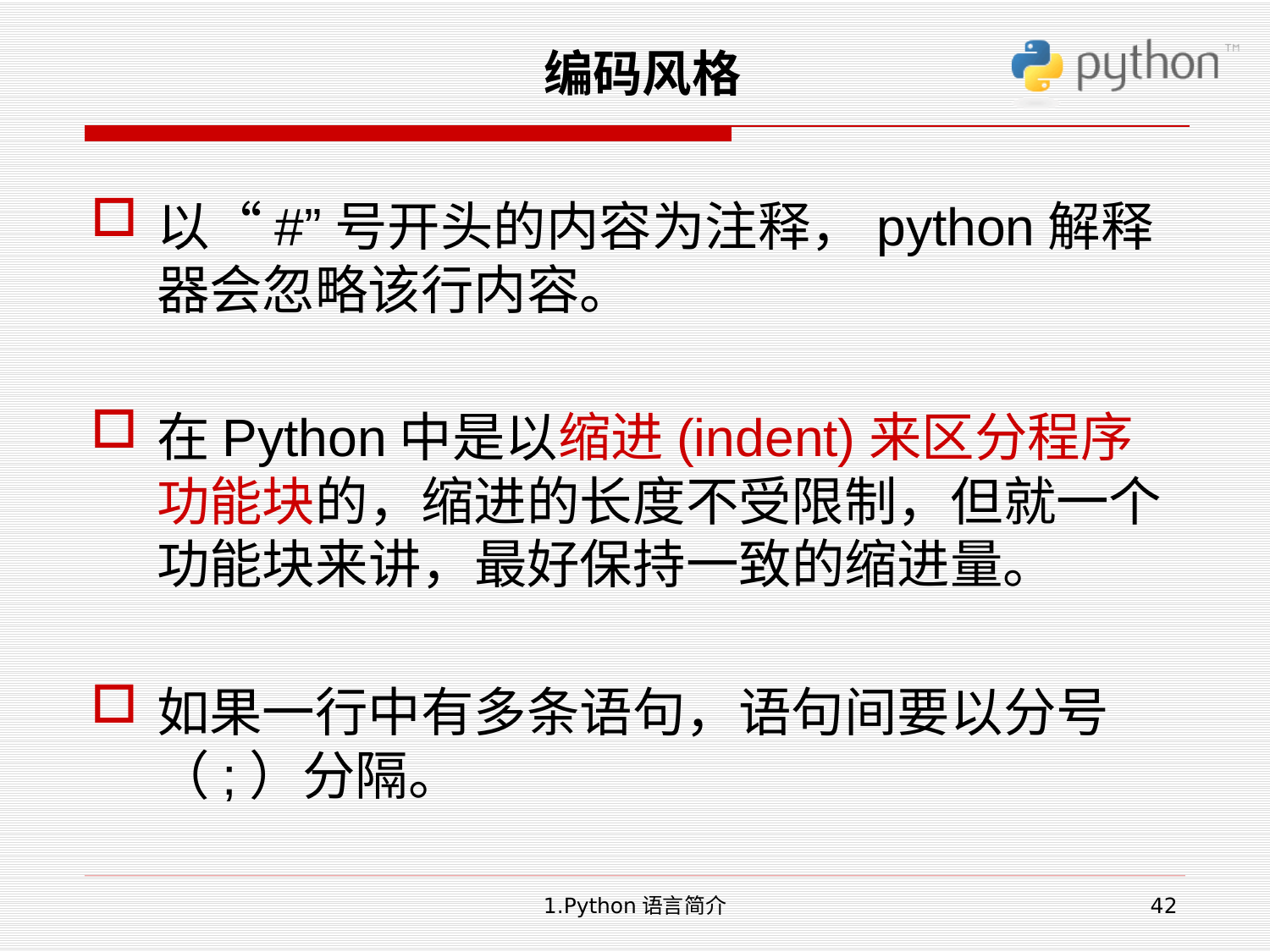

编码风格
以“#”号开头的内容为注释，python解释器会忽略该行内容。

在Python中是以缩进(indent)来区分程序功能块的，缩进的长度不受限制，但就一个功能块来讲，最好保持一致的缩进量。

如果一行中有多条语句，语句间要以分号（;）分隔。
1.Python语言简介
42